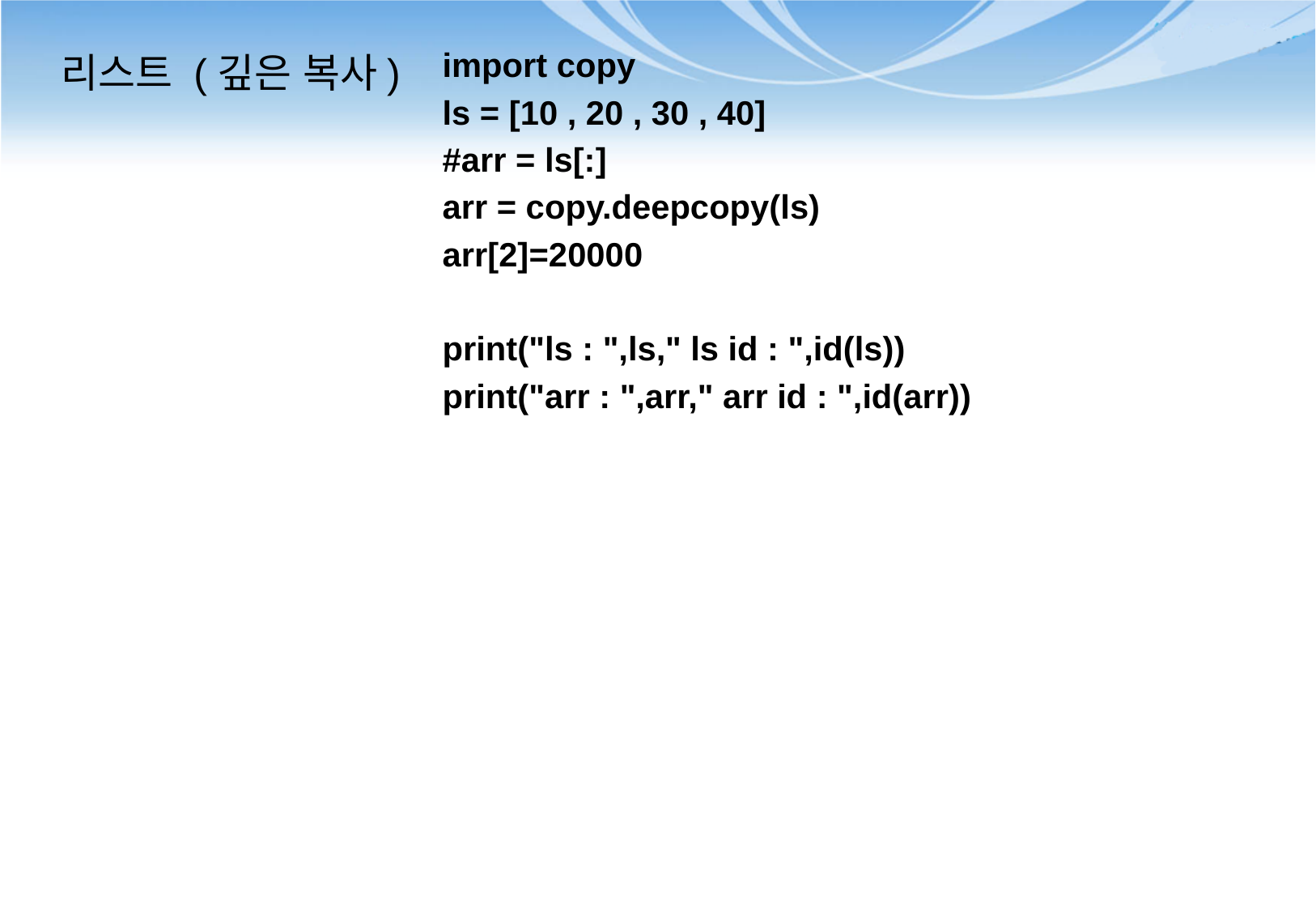

import copy
ls = [10 , 20 , 30 , 40]
#arr = ls[:]
arr = copy.deepcopy(ls)
arr[2]=20000

print("ls : ",ls," ls id : ",id(ls))
print("arr : ",arr," arr id : ",id(arr))
# 리스트 (깊은 복사)